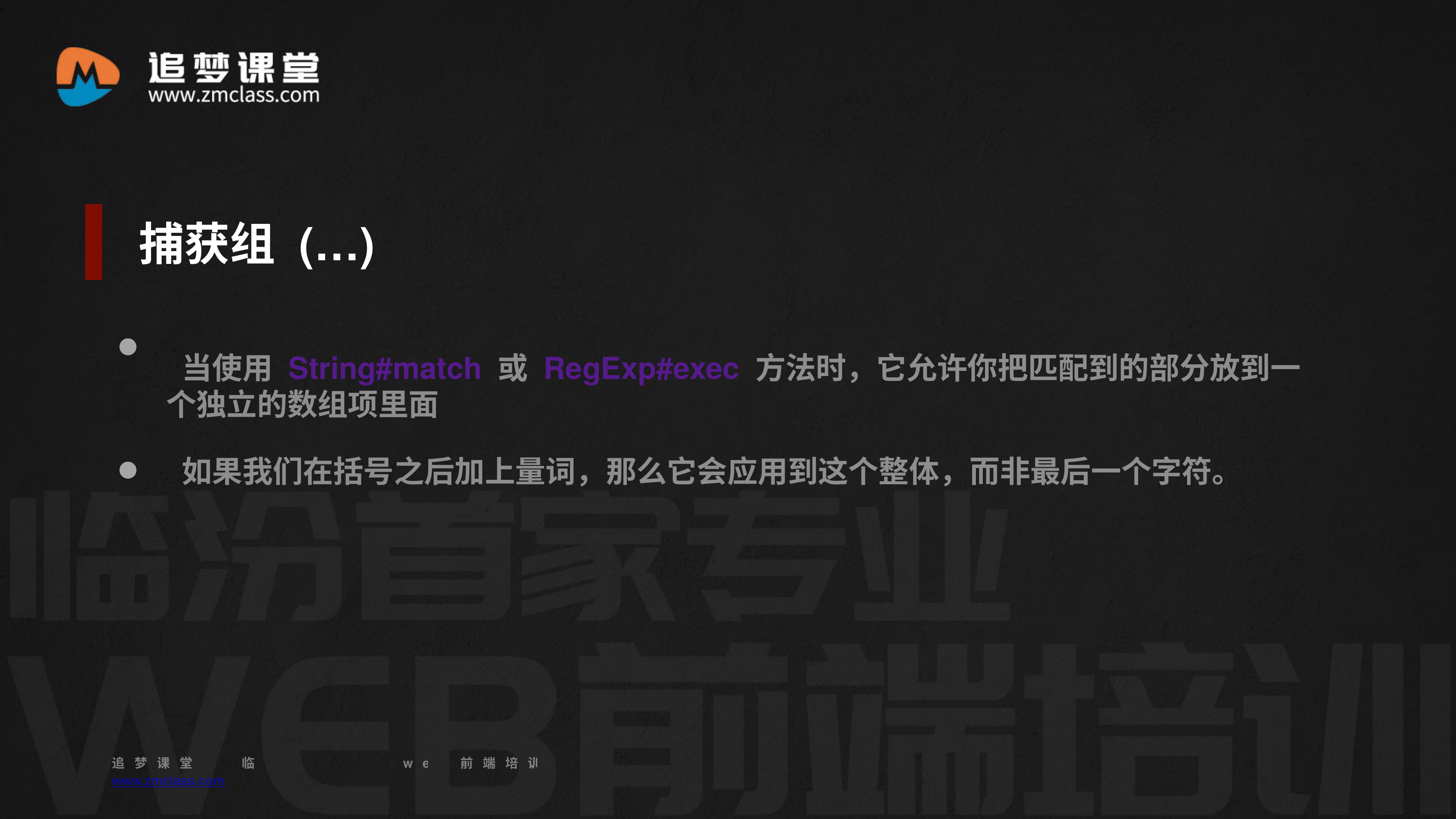

捕获组 (…)
 当使用 String#match 或 RegExp#exec 方法时，它允许你把匹配到的部分放到一个独立的数组项里面

 如果我们在括号之后加上量词，那么它会应用到这个整体，而非最后一个字符。

追梦课堂   临汾首家专业的web前端培训机构                                                          www.zmclass.com
32